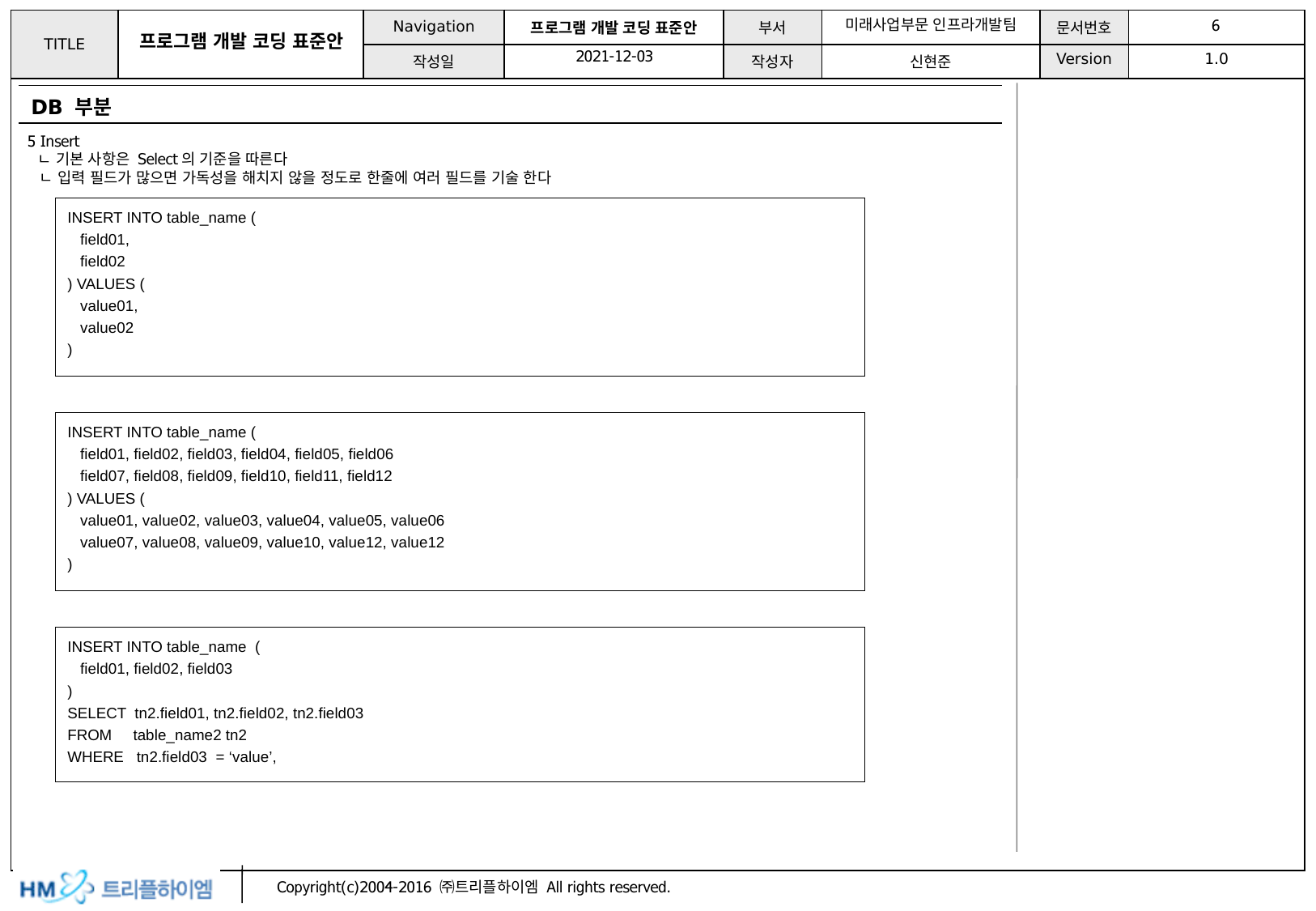

| DB 부분 |
| --- |
5 Insert
  ㄴ 기본 사항은 Select의 기준을 따른다
  ㄴ 입력 필드가 많으면 가독성을 해치지 않을 정도로 한줄에 여러 필드를 기술 한다

| INSERT INTO table\_name ( field01, field02 ) VALUES ( value01, value02 ) |
| --- |
| INSERT INTO table\_name ( field01, field02, field03, field04, field05, field06 field07, field08, field09, field10, field11, field12 ) VALUES ( value01, value02, value03, value04, value05, value06 value07, value08, value09, value10, value12, value12 ) |
| --- |
| INSERT INTO table\_name ( field01, field02, field03 ) SELECT tn2.field01, tn2.field02, tn2.field03 FROM table\_name2 tn2 WHERE tn2.field03 = ‘value’, |
| --- |